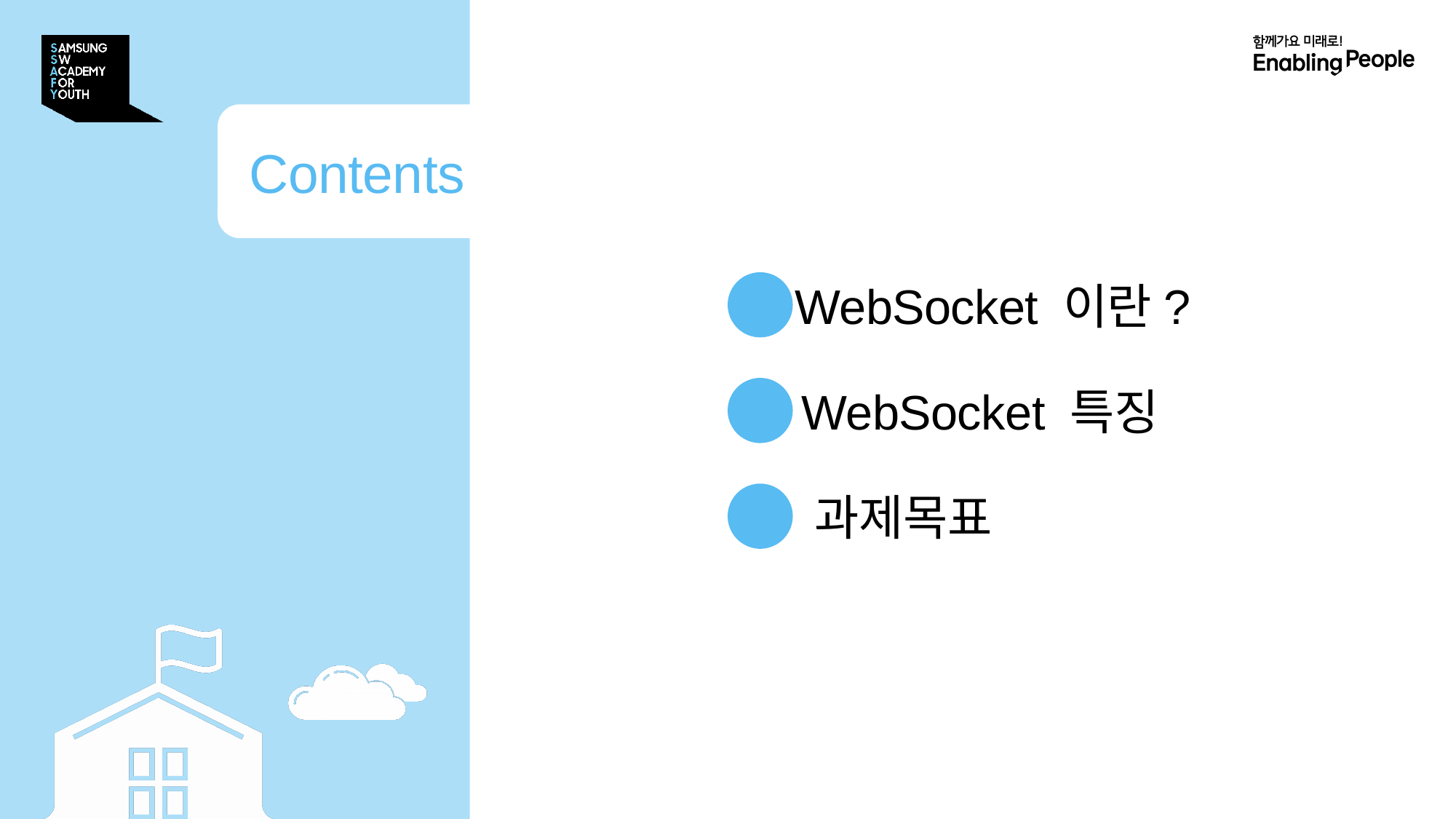

Contents
Ⅰ
WebSocket 이란?
Ⅱ
WebSocket 특징
Ⅲ
과제목표